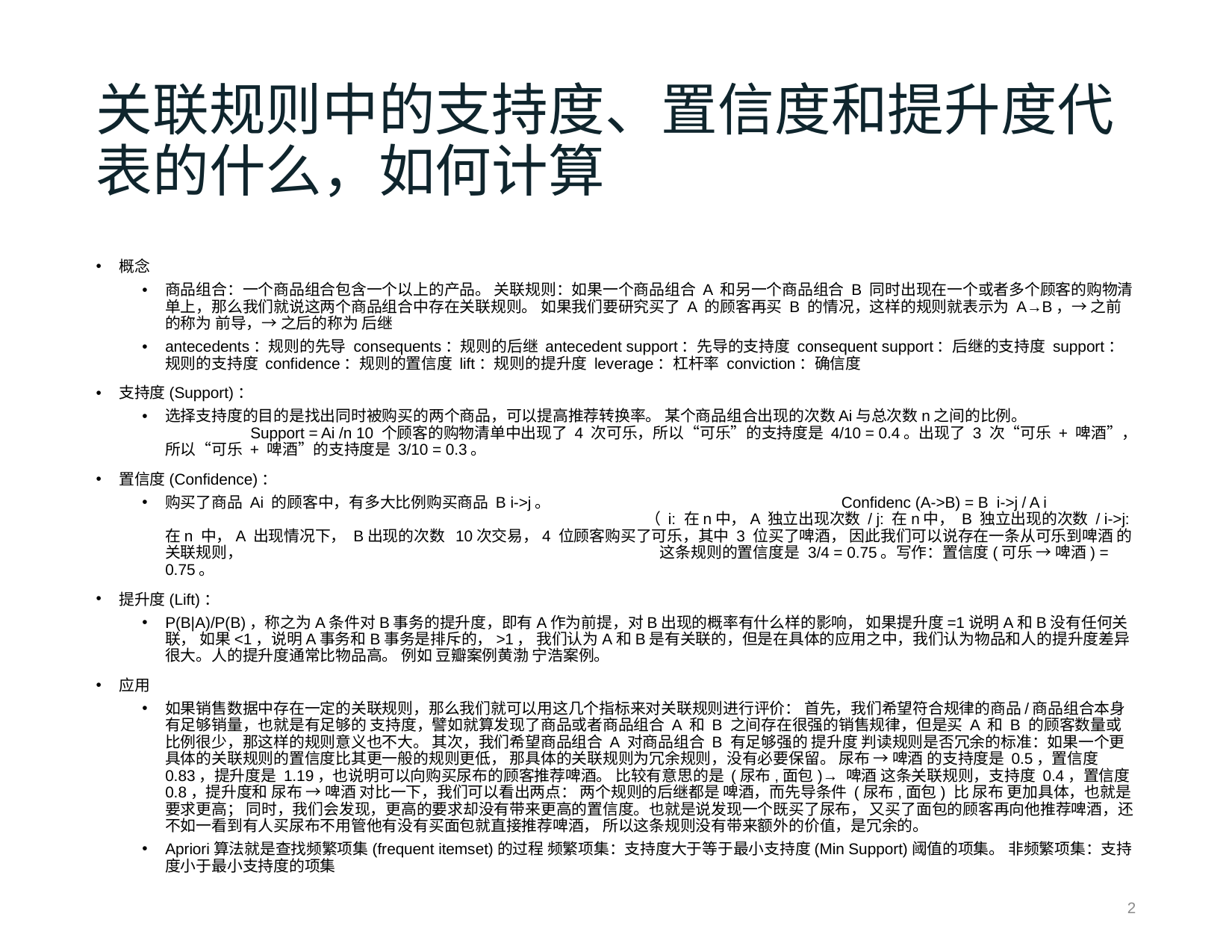

# 关联规则中的支持度、置信度和提升度代表的什么，如何计算
概念
商品组合：一个商品组合包含一个以上的产品。 关联规则：如果一个商品组合 A 和另一个商品组合 B 同时出现在一个或者多个顾客的购物清单上，那么我们就说这两个商品组合中存在关联规则。 如果我们要研究买了 A 的顾客再买 B 的情况，这样的规则就表示为 A→B，→ 之前的称为 前导，→ 之后的称为 后继
antecedents：规则的先导 consequents：规则的后继 antecedent support：先导的支持度 consequent support：后继的支持度 support：规则的支持度 confidence：规则的置信度 lift：规则的提升度 leverage：杠杆率 conviction：确信度
支持度(Support)：
选择支持度的目的是找出同时被购买的两个商品，可以提高推荐转换率。 某个商品组合出现的次数Ai与总次数n之间的比例。                                                      Support = Ai /n 10 个顾客的购物清单中出现了 4 次可乐，所以“可乐”的支持度是 4/10 = 0.4。出现了 3 次“可乐 + 啤酒”，所以“可乐 + 啤酒”的支持度是 3/10 = 0.3。
置信度(Confidence)：
购买了商品 Ai 的顾客中，有多大比例购买商品 B i->j。                                                                                 Confidenc (A->B) = B  i->j / A i                                                                                                                                    （ i: 在n中，A 独立出现次数 / j: 在n中， B 独立出现的次数 / i->j: 在n 中，A 出现情况下， B出现的次数  10次交易，4 位顾客购买了可乐，其中 3 位买了啤酒， 因此我们可以说存在一条从可乐到啤酒 的关联规则，                                                                                                                      这条规则的置信度是 3/4 = 0.75。写作：置信度(可乐 → 啤酒) = 0.75。
提升度(Lift)：
P(B|A)/P(B)，称之为A条件对B事务的提升度，即有A作为前提，对B出现的概率有什么样的影响， 如果提升度=1说明A和B没有任何关联， 如果<1，说明A事务和B事务是排斥的，>1， 我们认为A和B是有关联的，但是在具体的应用之中，我们认为物品和人的提升度差异很大。人的提升度通常比物品高。 例如 豆瓣案例黄渤 宁浩案例。
应用
如果销售数据中存在一定的关联规则，那么我们就可以用这几个指标来对关联规则进行评价： 首先，我们希望符合规律的商品/商品组合本身有足够销量，也就是有足够的 支持度，譬如就算发现了商品或者商品组合 A 和 B 之间存在很强的销售规律，但是买 A 和 B 的顾客数量或比例很少，那这样的规则意义也不大。 其次，我们希望商品组合 A 对商品组合 B 有足够强的 提升度 判读规则是否冗余的标准：如果一个更具体的关联规则的置信度比其更一般的规则更低， 那具体的关联规则为冗余规则，没有必要保留。 尿布 → 啤酒 的支持度是 0.5，置信度 0.83，提升度是 1.19，也说明可以向购买尿布的顾客推荐啤酒。 比较有意思的是 (尿布,面包)→ 啤酒 这条关联规则，支持度 0.4，置信度 0.8，提升度和 尿布 → 啤酒 对比一下，我们可以看出两点： 两个规则的后继都是 啤酒，而先导条件 (尿布,面包) 比 尿布 更加具体，也就是要求更高； 同时，我们会发现，更高的要求却没有带来更高的置信度。也就是说发现一个既买了尿布， 又买了面包的顾客再向他推荐啤酒，还不如一看到有人买尿布不用管他有没有买面包就直接推荐啤酒， 所以这条规则没有带来额外的价值，是冗余的。
Apriori算法就是查找频繁项集(frequent itemset)的过程 频繁项集：支持度大于等于最小支持度(Min Support)阈值的项集。 非频繁项集：支持度小于最小支持度的项集

2